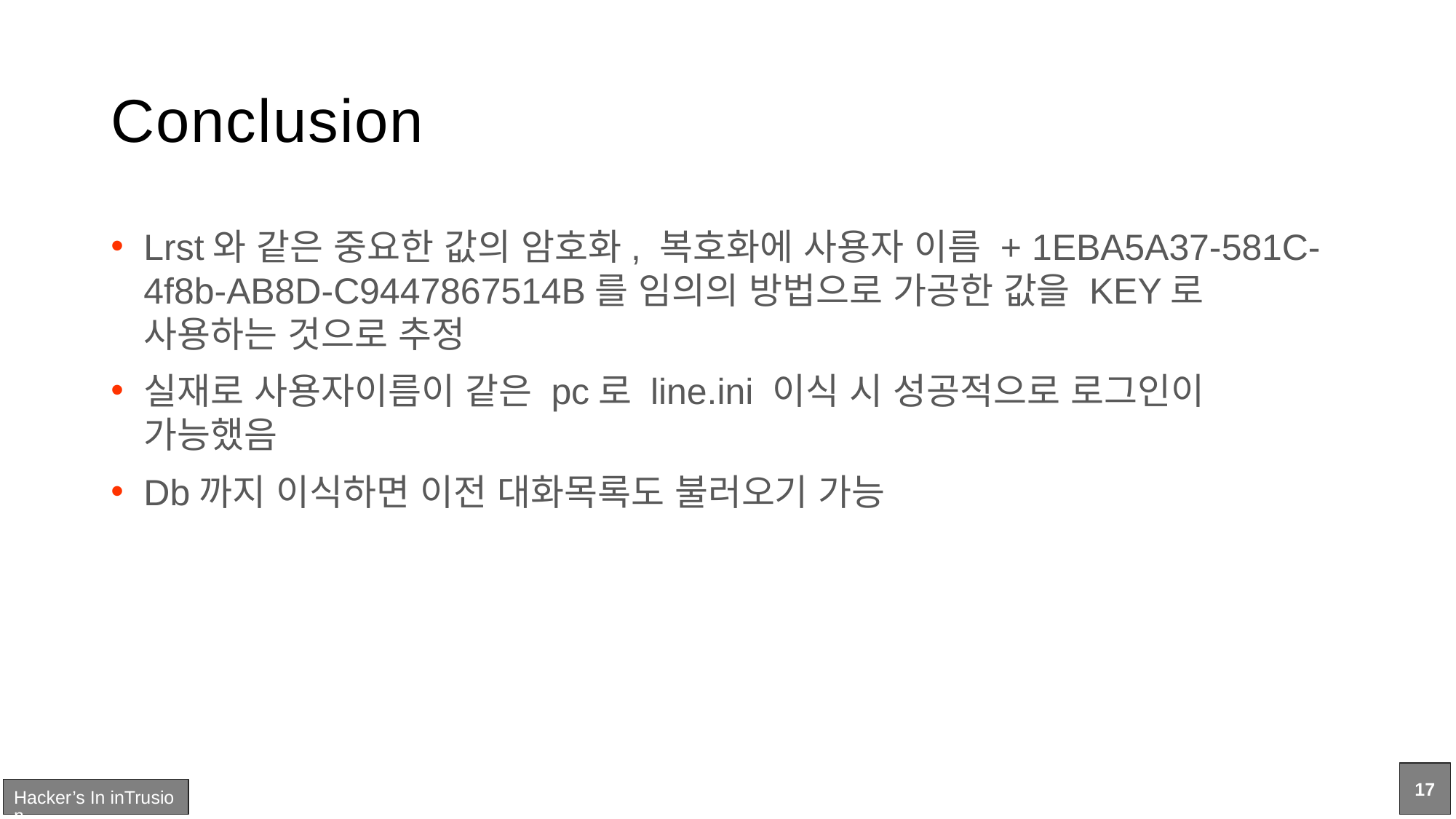

# Conclusion
Lrst와 같은 중요한 값의 암호화, 복호화에 사용자 이름 + 1EBA5A37-581C-4f8b-AB8D-C9447867514B를 임의의 방법으로 가공한 값을 KEY로 사용하는 것으로 추정
실재로 사용자이름이 같은 pc로 line.ini 이식 시 성공적으로 로그인이 가능했음
Db까지 이식하면 이전 대화목록도 불러오기 가능
17
Hacker’s In inTrusion